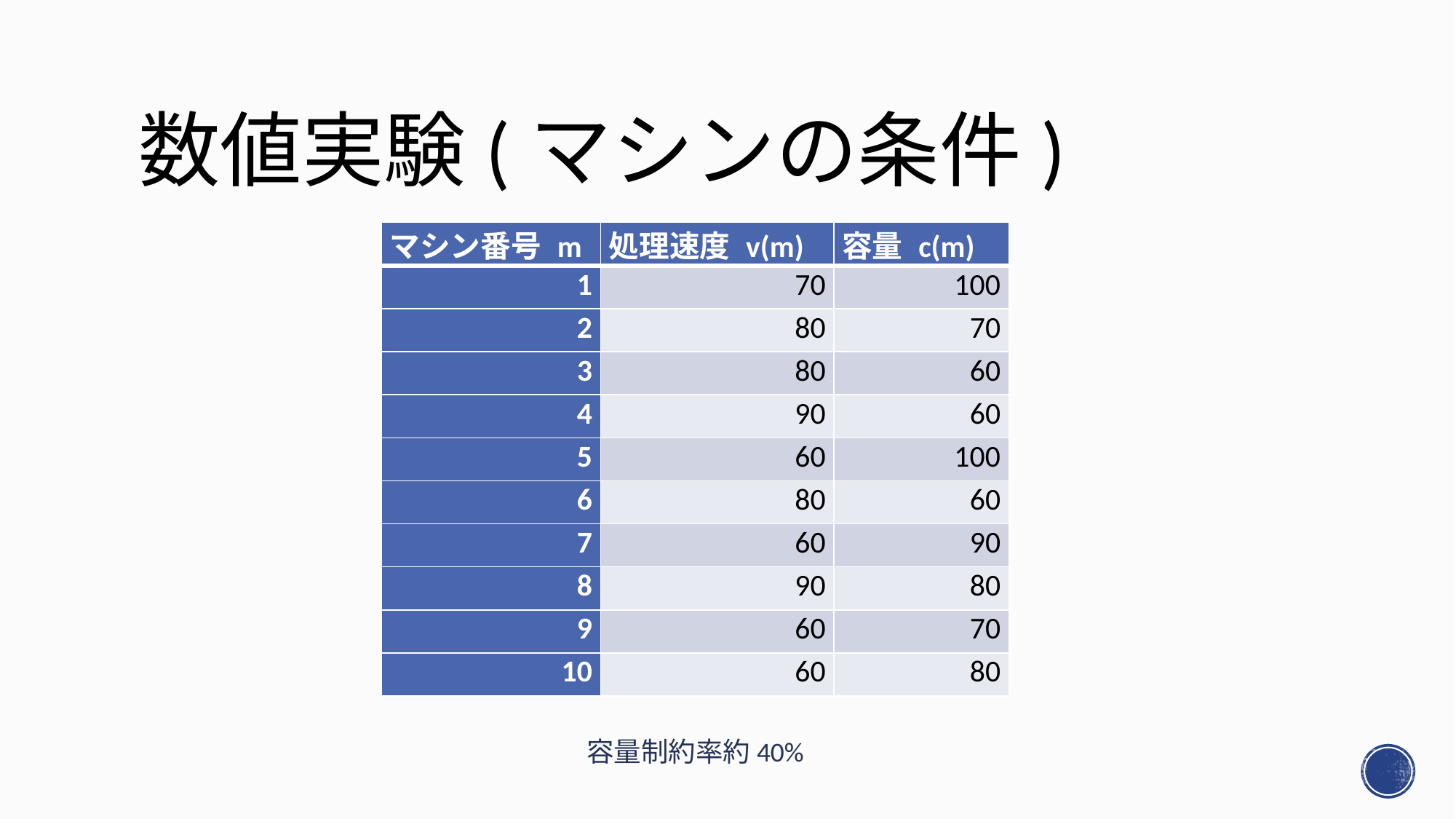

# 数値実験(マシンの条件)
| マシン番号 m | 処理速度 v(m) | 容量 c(m) |
| --- | --- | --- |
| 1 | 70 | 100 |
| 2 | 80 | 70 |
| 3 | 80 | 60 |
| 4 | 90 | 60 |
| 5 | 60 | 100 |
| 6 | 80 | 60 |
| 7 | 60 | 90 |
| 8 | 90 | 80 |
| 9 | 60 | 70 |
| 10 | 60 | 80 |
容量制約率約40%